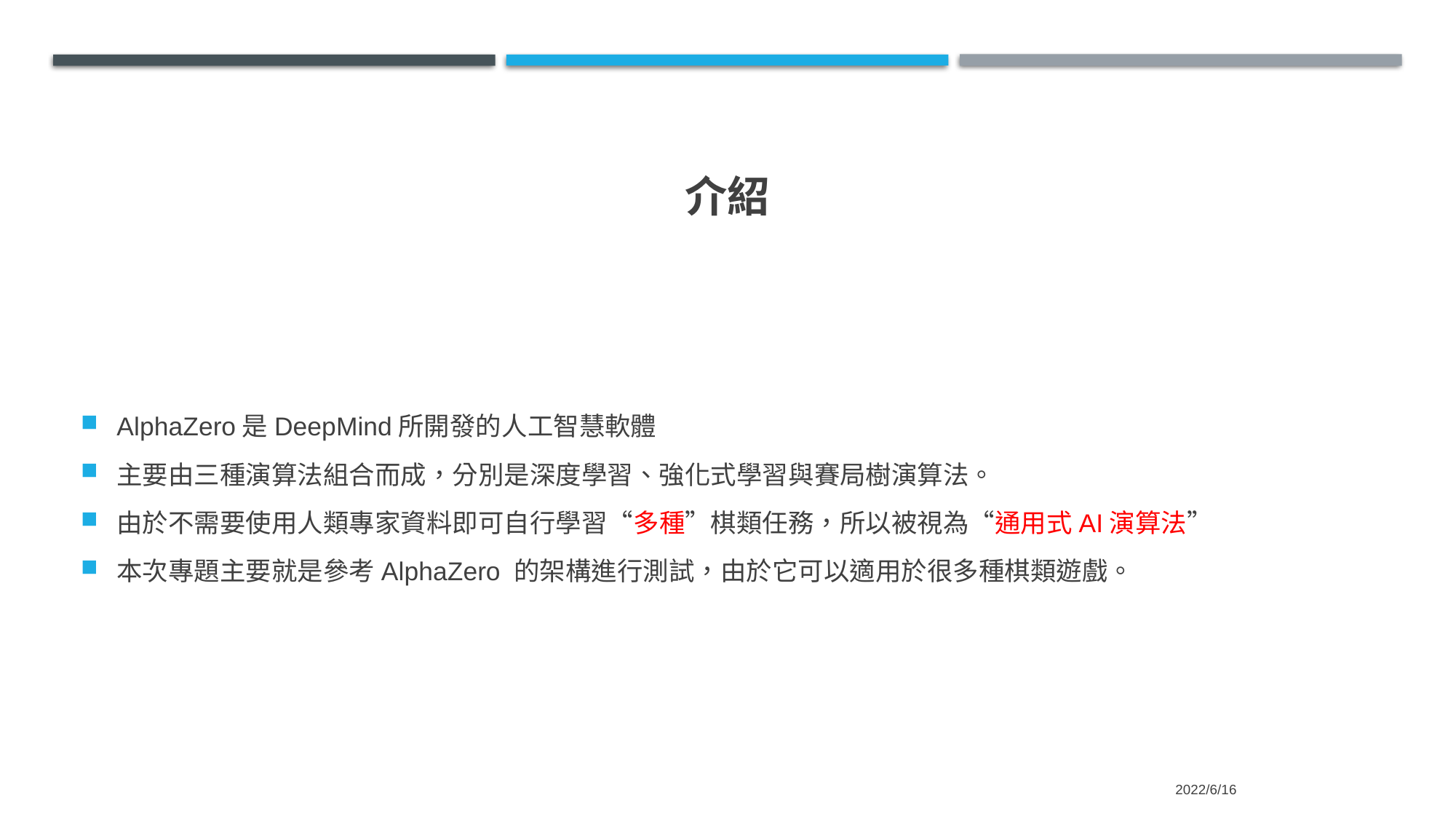

# 介紹
AlphaZero是DeepMind所開發的人工智慧軟體
主要由三種演算法組合而成，分別是深度學習、強化式學習與賽局樹演算法。
由於不需要使用人類專家資料即可自行學習“多種”棋類任務，所以被視為“通用式AI演算法”
本次專題主要就是參考AlphaZero 的架構進行測試，由於它可以適用於很多種棋類遊戲。
2022/6/16